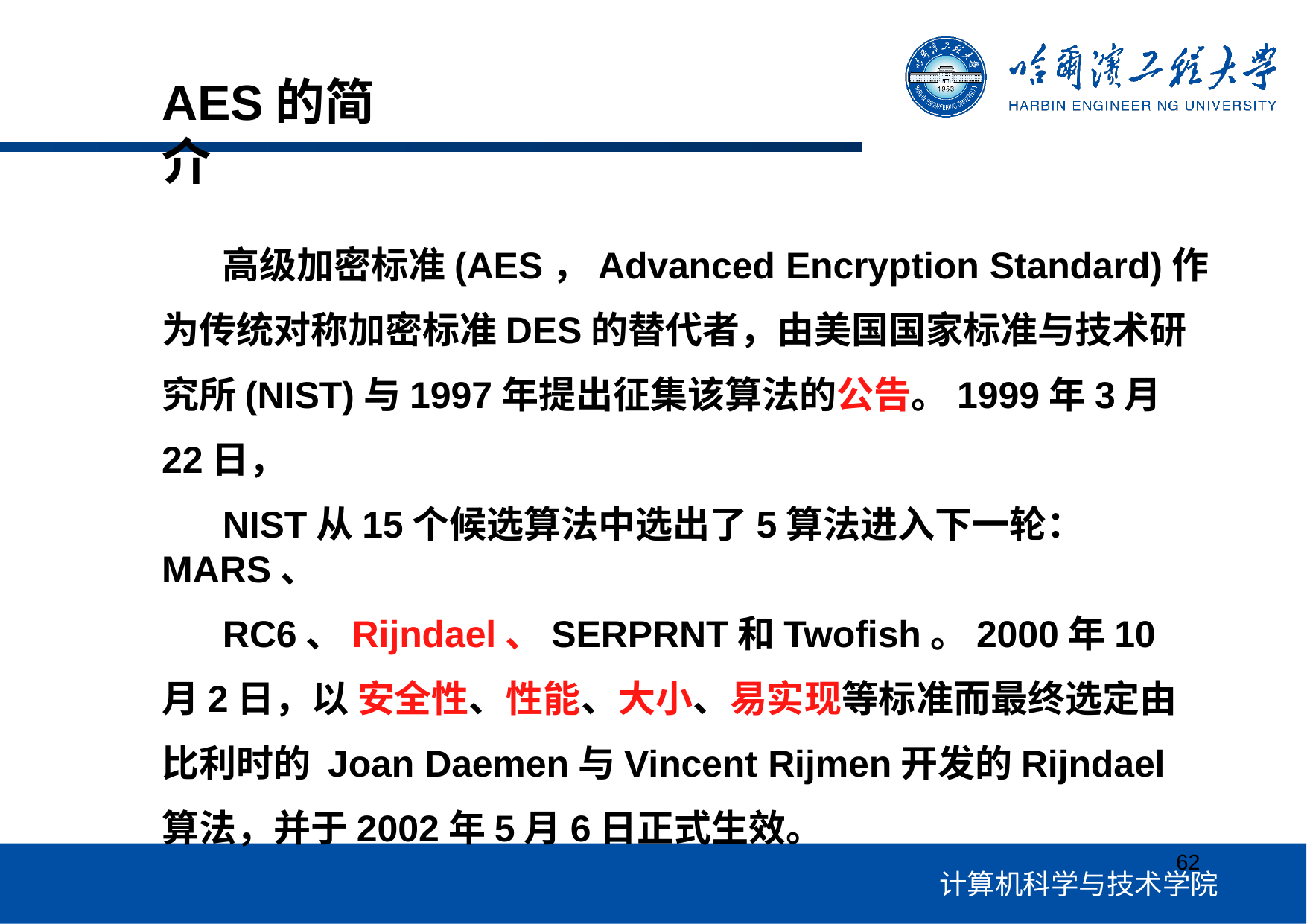

# AES的简介
高级加密标准(AES，Advanced Encryption Standard)作 为传统对称加密标准DES的替代者，由美国国家标准与技术研 究所(NIST)与1997年提出征集该算法的公告。1999年3月22日，
NIST从15个候选算法中选出了5算法进入下一轮：MARS、
RC6、Rijndael、SERPRNT和Twofish。2000年10月2日，以 安全性、性能、大小、易实现等标准而最终选定由比利时的 Joan Daemen与Vincent Rijmen开发的Rijndael算法，并于2002年5月6日正式生效。
62